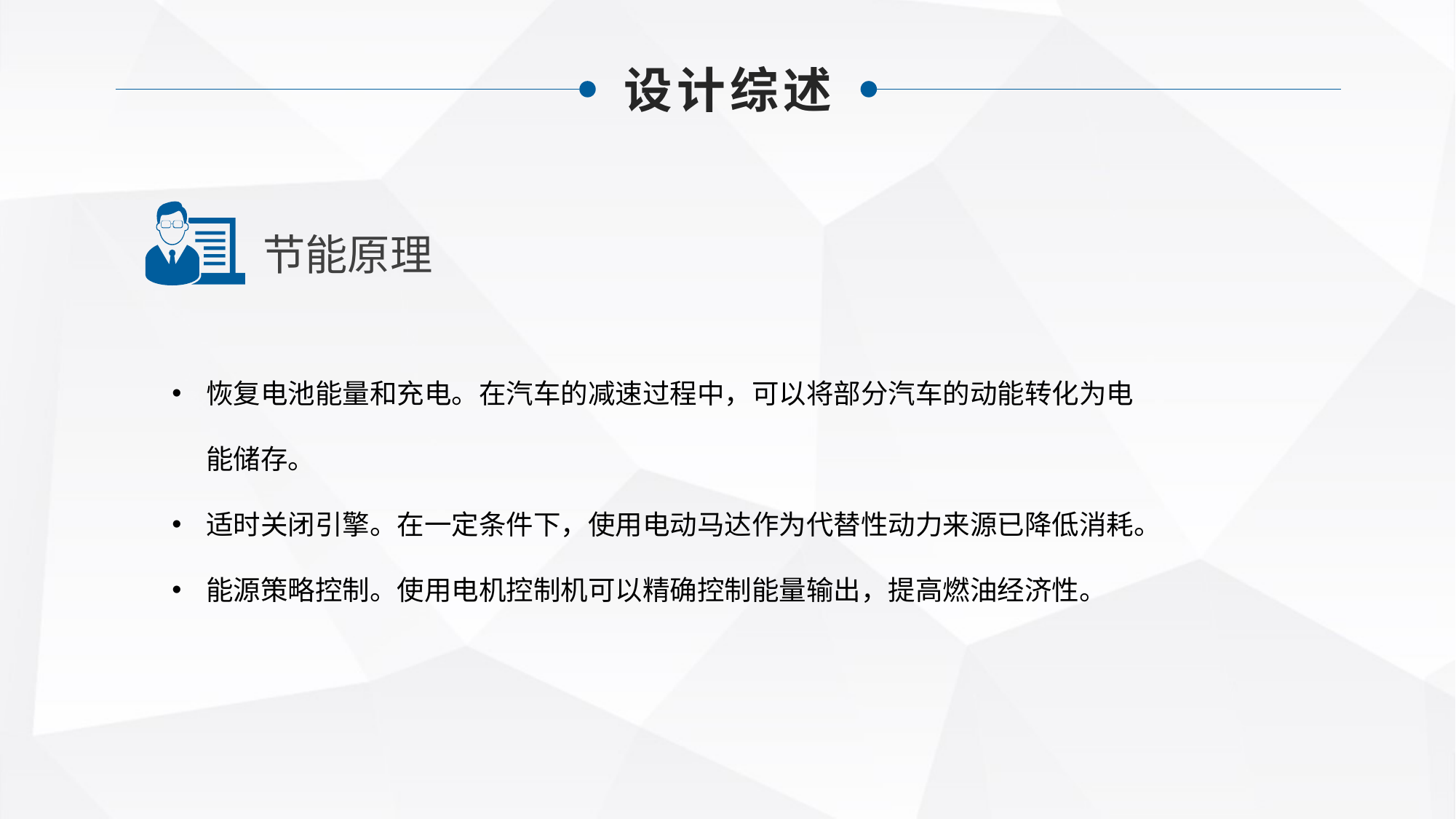

设计综述

节能原理
恢复电池能量和充电。在汽车的减速过程中，可以将部分汽车的动能转化为电能储存。
适时关闭引擎。在一定条件下，使用电动马达作为代替性动力来源已降低消耗。
能源策略控制。使用电机控制机可以精确控制能量输出，提高燃油经济性。